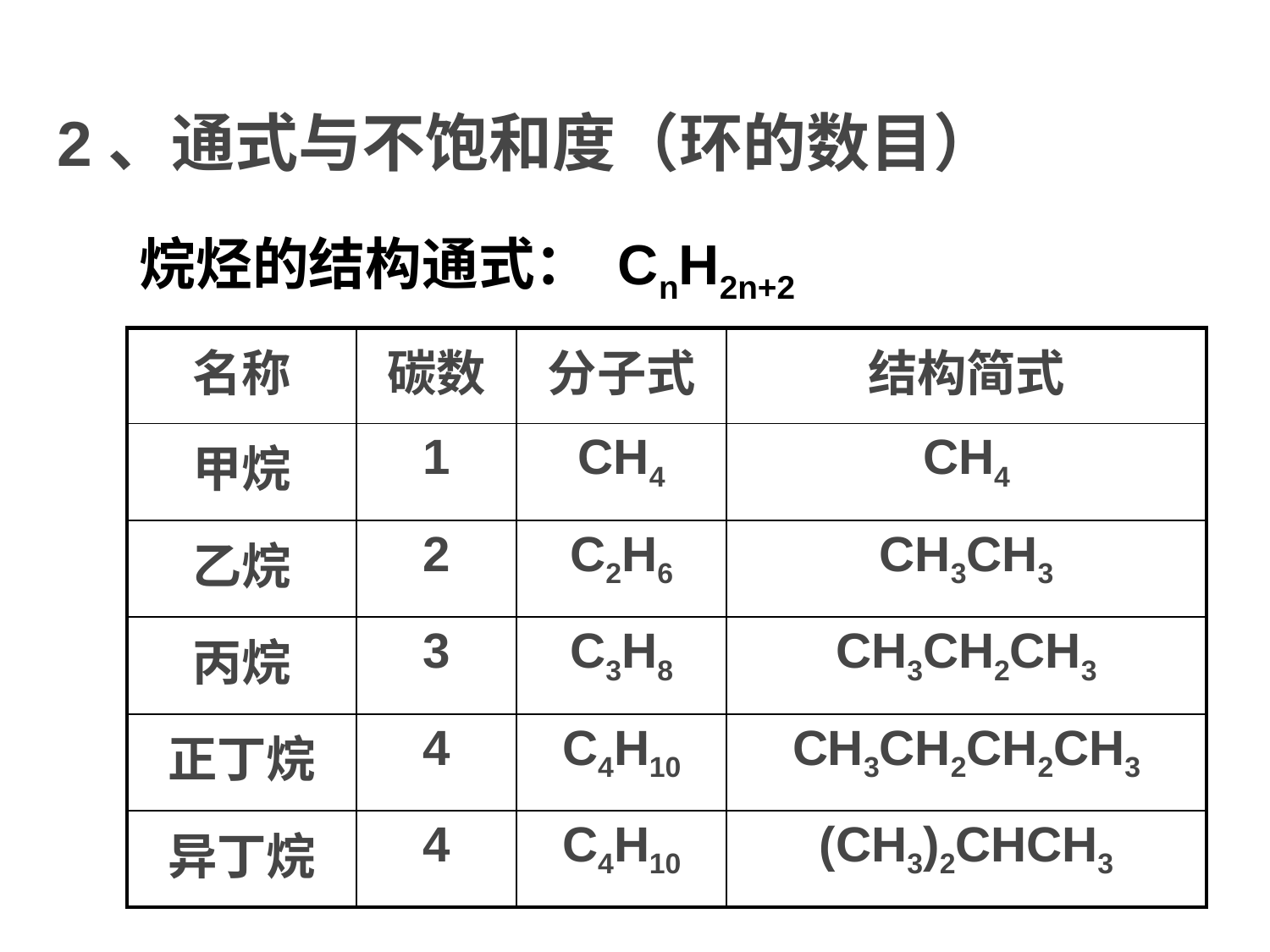

# 2、通式与不饱和度（环的数目）
烷烃的结构通式： CnH2n+2
| 名称 | 碳数 | 分子式 | 结构简式 |
| --- | --- | --- | --- |
| 甲烷 | 1 | CH4 | CH4 |
| 乙烷 | 2 | C2H6 | CH3CH3 |
| 丙烷 | 3 | C3H8 | CH3CH2CH3 |
| 正丁烷 | 4 | C4H10 | CH3CH2CH2CH3 |
| 异丁烷 | 4 | C4H10 | (CH3)2CHCH3 |